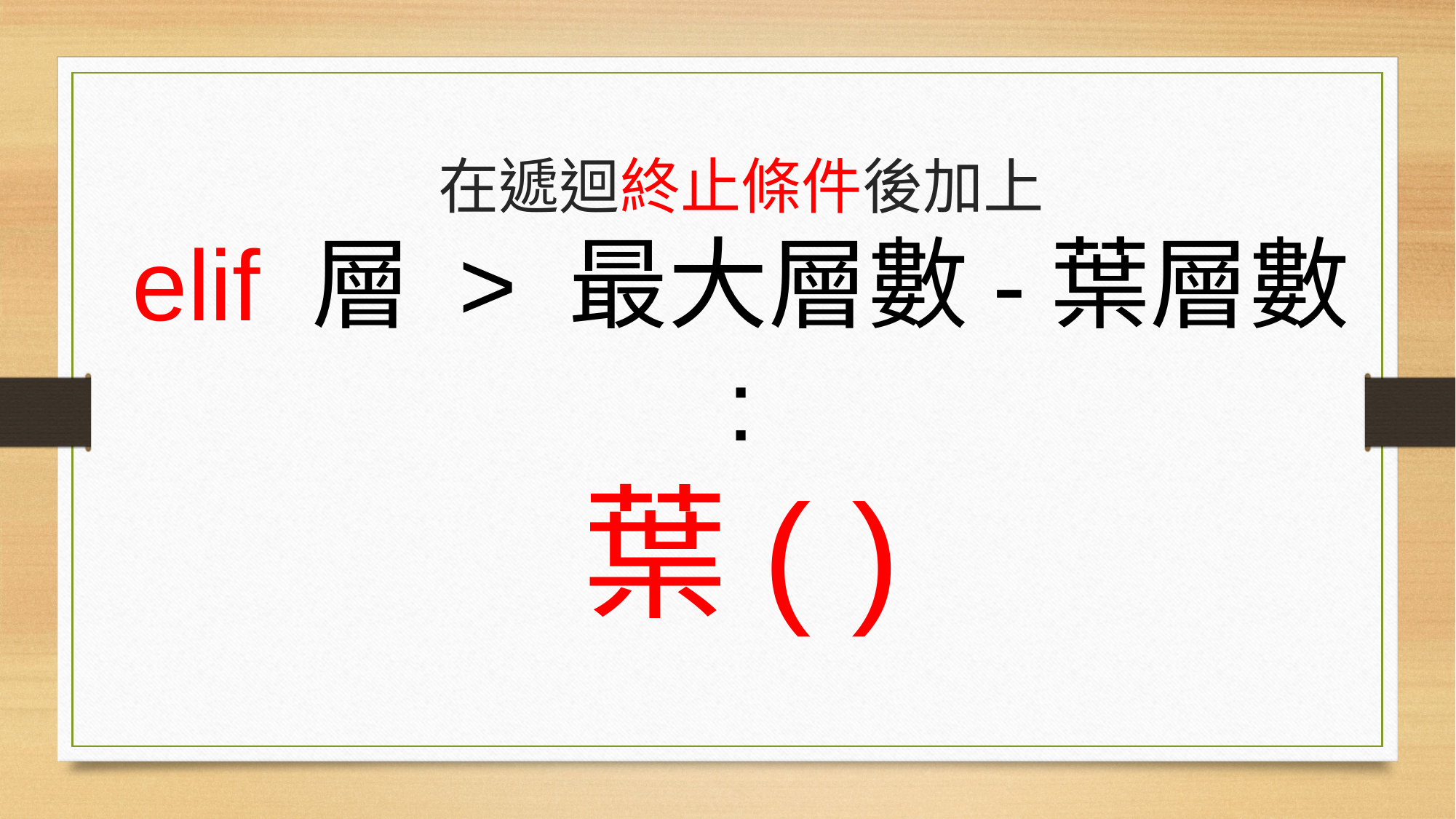

# 在遞迴終止條件後加上 elif 層 > 最大層數-葉層數 : 葉( )